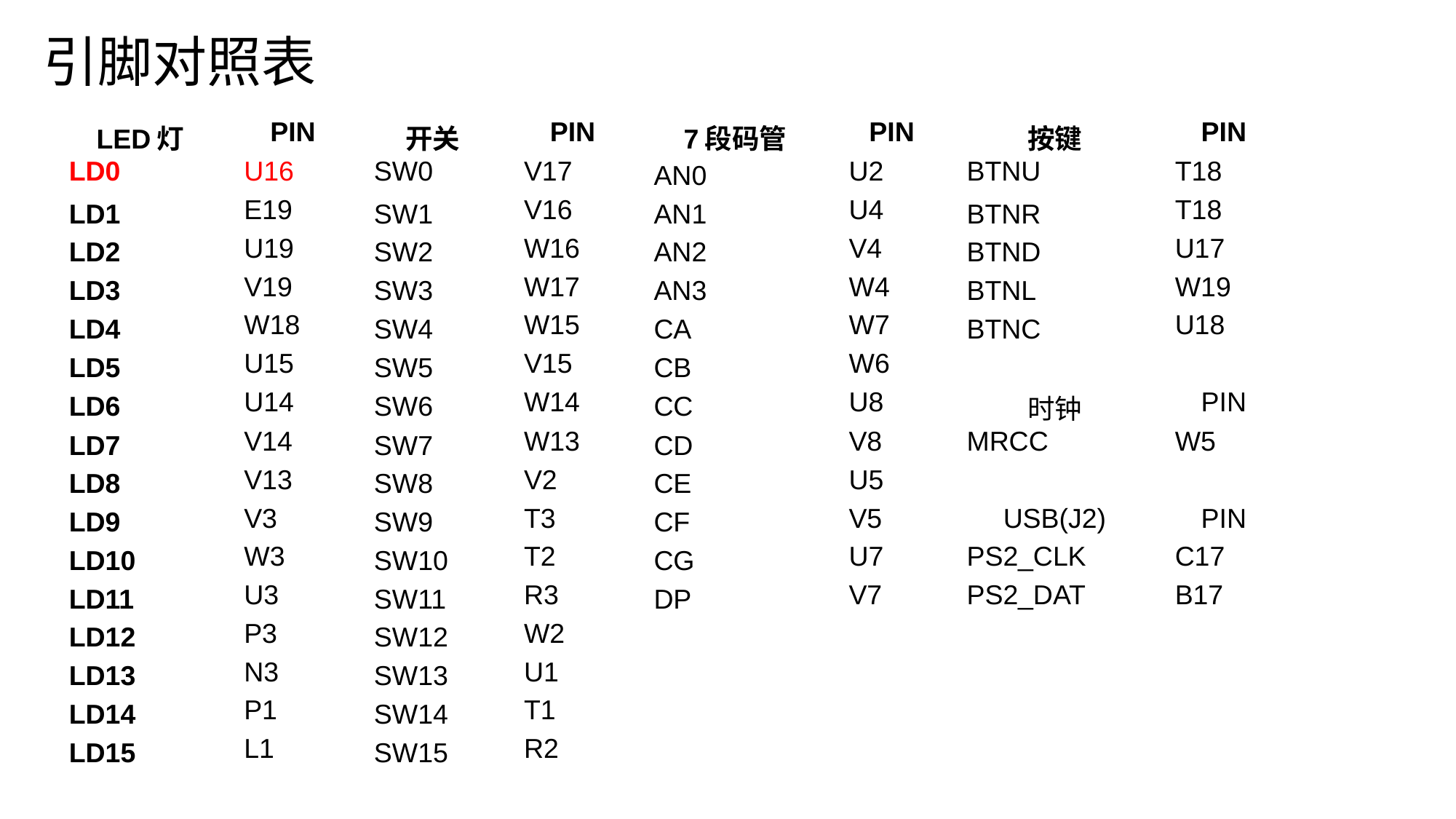

引脚对照表
| LED灯 | PIN | 开关 | PIN | 7段码管 | PIN | 按键 | PIN |
| --- | --- | --- | --- | --- | --- | --- | --- |
| LD0 | U16 | SW0 | V17 | AN0 | U2 | BTNU | T18 |
| LD1 | E19 | SW1 | V16 | AN1 | U4 | BTNR | T18 |
| LD2 | U19 | SW2 | W16 | AN2 | V4 | BTND | U17 |
| LD3 | V19 | SW3 | W17 | AN3 | W4 | BTNL | W19 |
| LD4 | W18 | SW4 | W15 | CA | W7 | BTNC | U18 |
| LD5 | U15 | SW5 | V15 | CB | W6 |  |  |
| LD6 | U14 | SW6 | W14 | CC | U8 | 时钟 | PIN |
| LD7 | V14 | SW7 | W13 | CD | V8 | MRCC | W5 |
| LD8 | V13 | SW8 | V2 | CE | U5 |  |  |
| LD9 | V3 | SW9 | T3 | CF | V5 | USB(J2) | PIN |
| LD10 | W3 | SW10 | T2 | CG | U7 | PS2\_CLK | C17 |
| LD11 | U3 | SW11 | R3 | DP | V7 | PS2\_DAT | B17 |
| LD12 | P3 | SW12 | W2 |  |  |  |  |
| LD13 | N3 | SW13 | U1 |  |  |  |  |
| LD14 | P1 | SW14 | T1 |  |  |  |  |
| LD15 | L1 | SW15 | R2 |  |  |  |  |